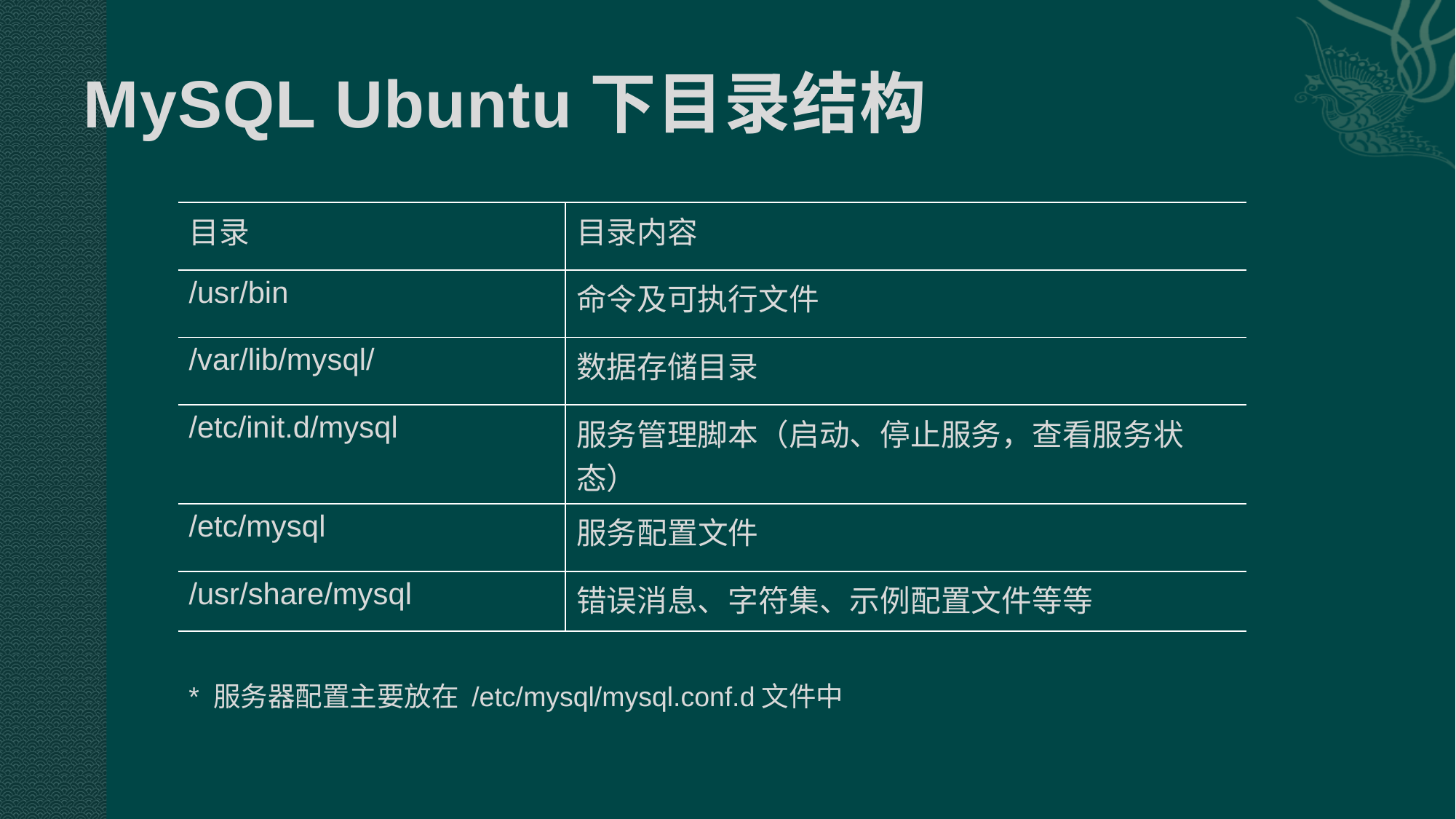

# MySQL Ubuntu下目录结构
| 目录 | 目录内容 |
| --- | --- |
| /usr/bin | 命令及可执行文件 |
| /var/lib/mysql/ | 数据存储目录 |
| /etc/init.d/mysql | 服务管理脚本（启动、停止服务，查看服务状态） |
| /etc/mysql | 服务配置文件 |
| /usr/share/mysql | 错误消息、字符集、示例配置文件等等 |
* 服务器配置主要放在 /etc/mysql/mysql.conf.d文件中